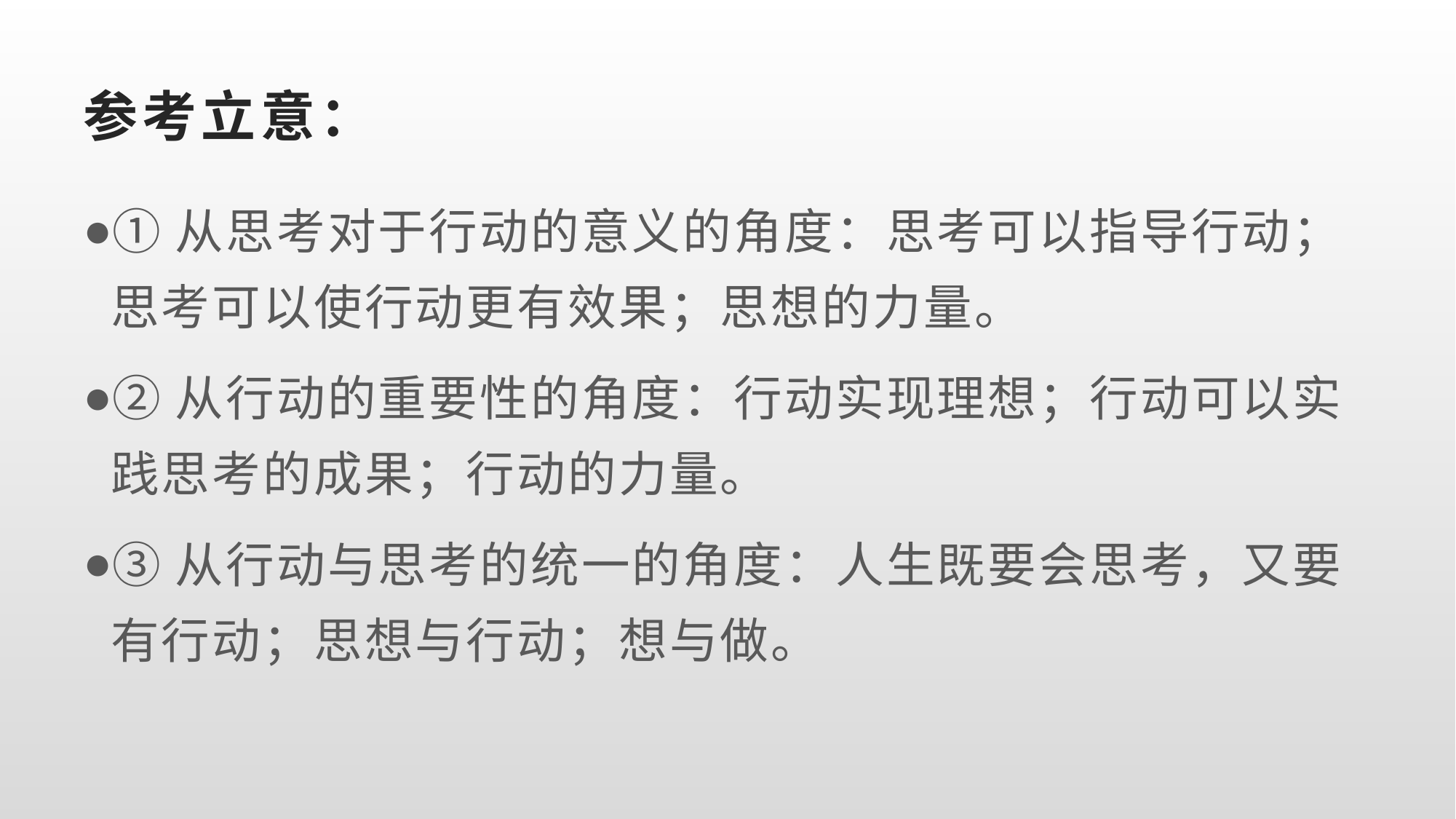

# 参考立意：
①从思考对于行动的意义的角度：思考可以指导行动；思考可以使行动更有效果；思想的力量。
②从行动的重要性的角度：行动实现理想；行动可以实践思考的成果；行动的力量。
③从行动与思考的统一的角度：人生既要会思考，又要有行动；思想与行动；想与做。